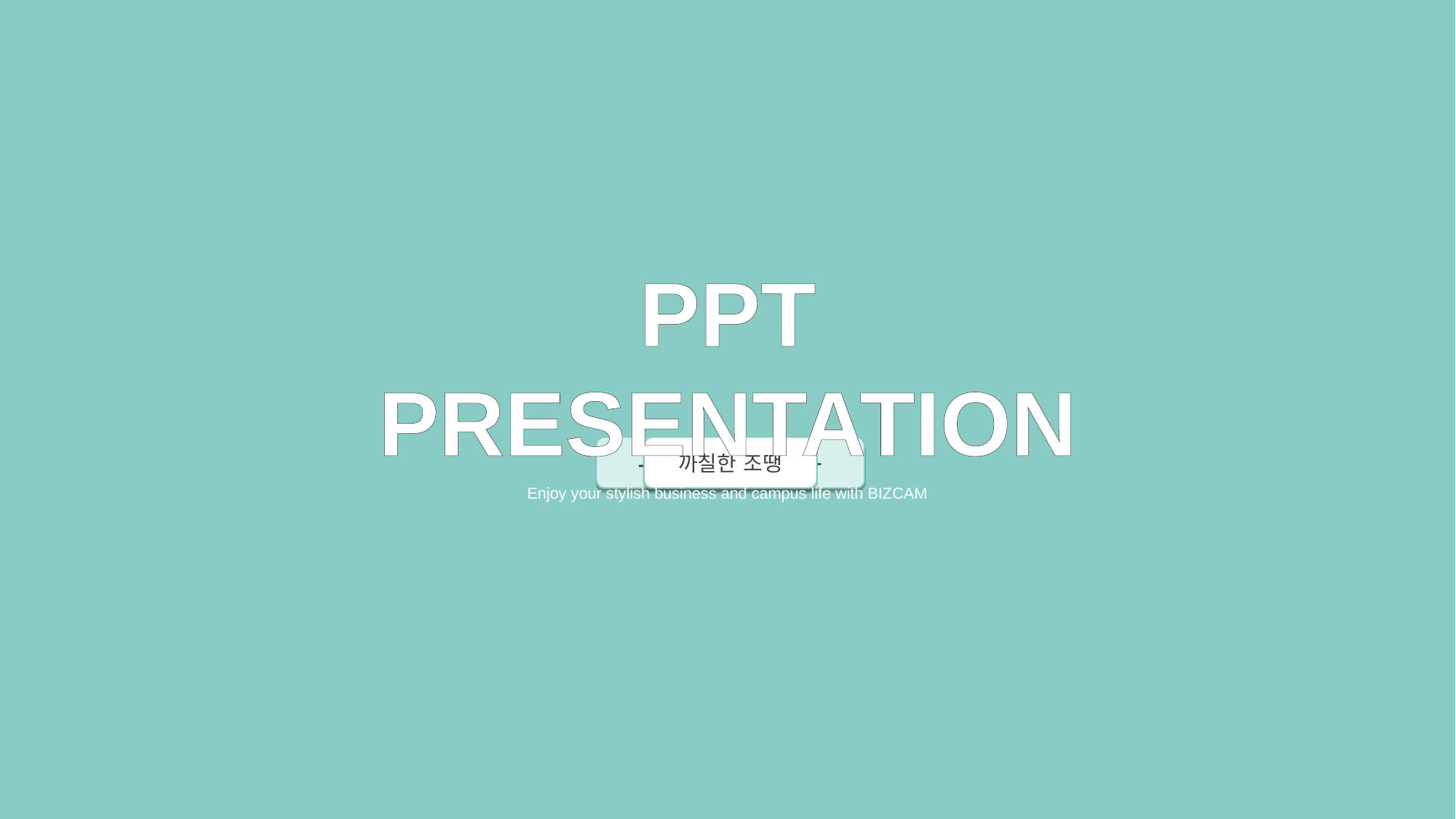

PPT PRESENTATION
Enjoy your stylish business and campus life with BIZCAM
-                     +
까칠한 조땡